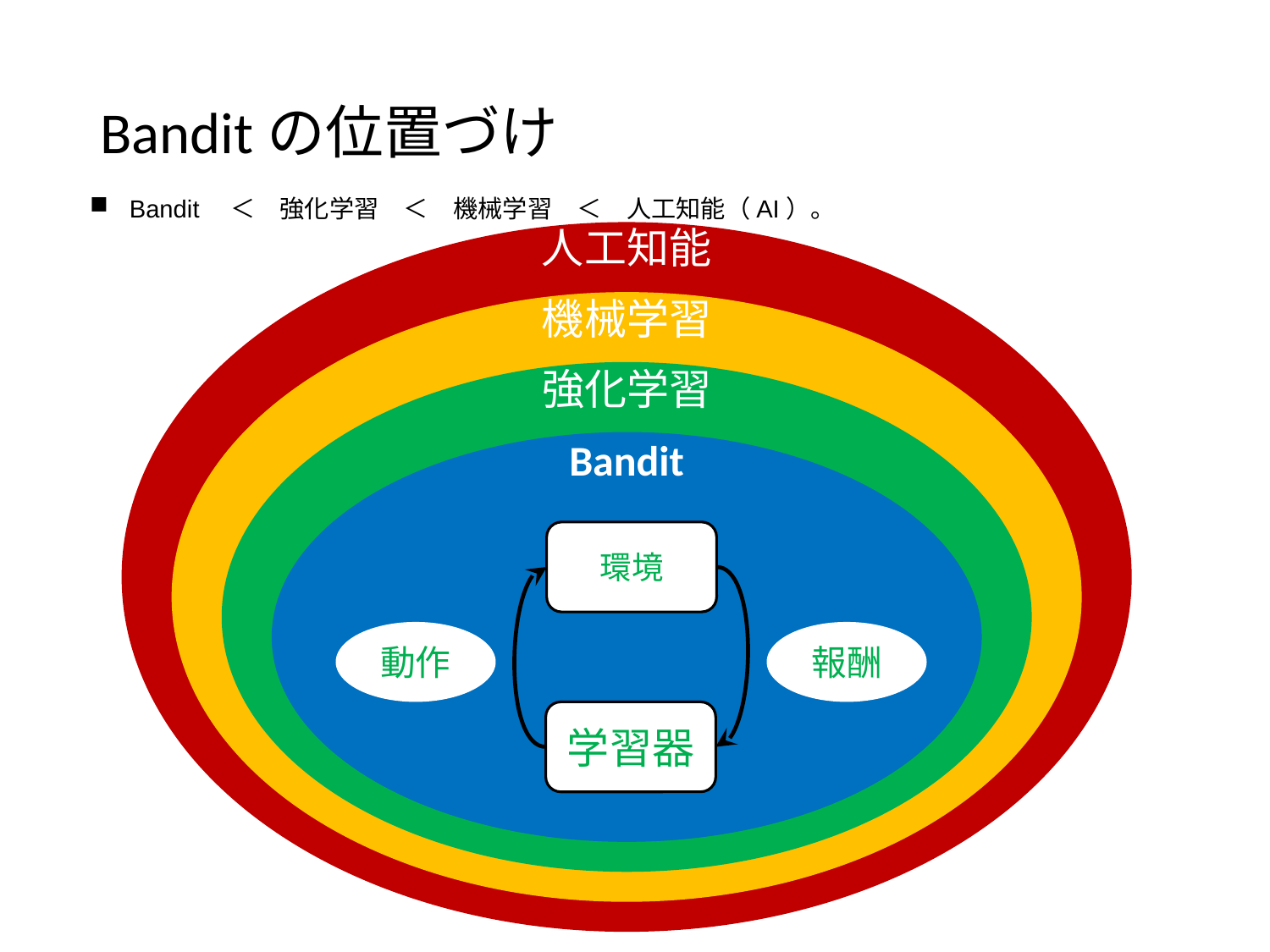

# Banditの位置づけ
Bandit　＜　強化学習　＜　機械学習　＜　人工知能（AI）。
人工知能

機械学習

強化学習

Bandit

環境
動作
報酬
学習器